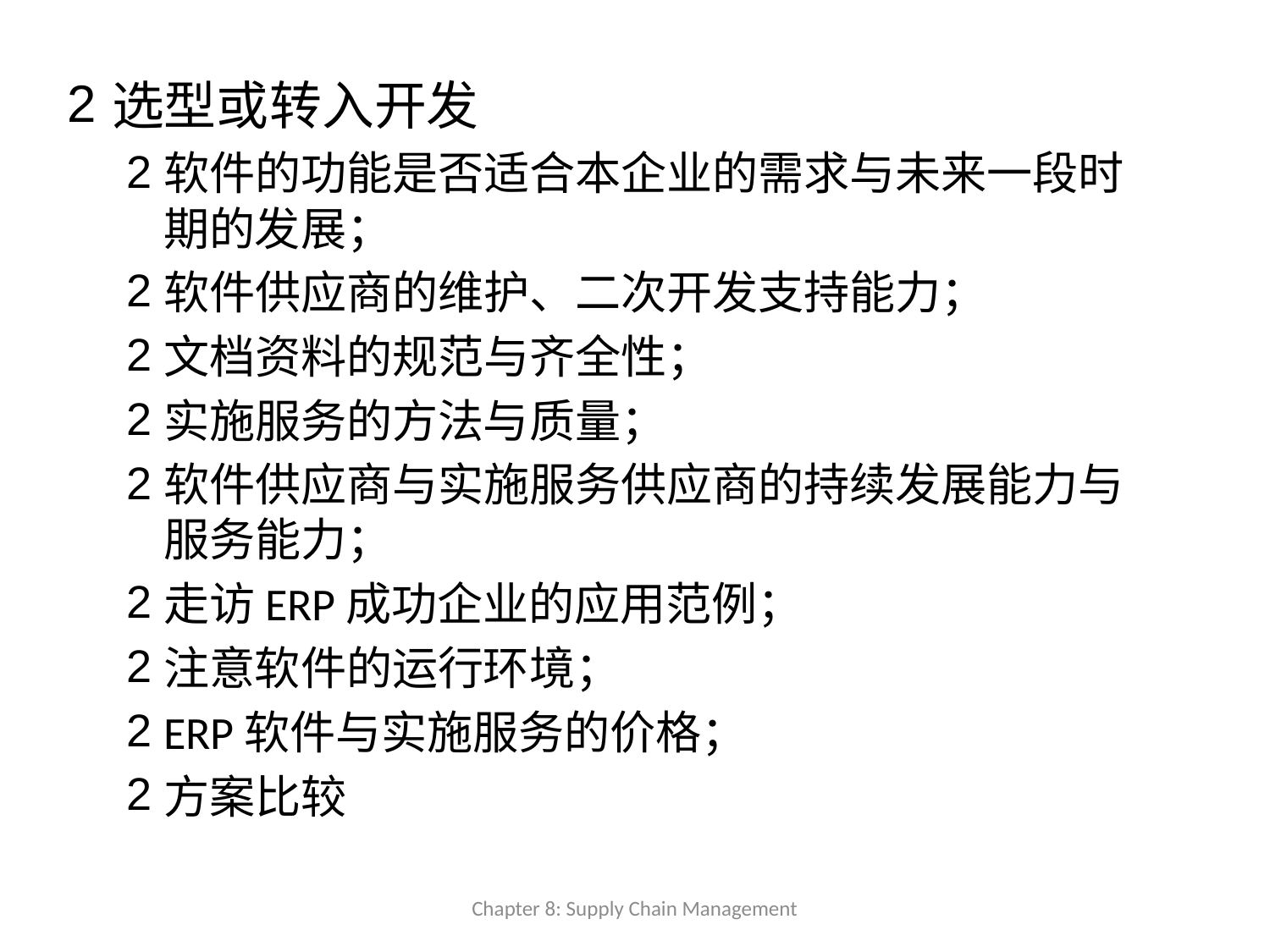

选型或转入开发
软件的功能是否适合本企业的需求与未来一段时期的发展；
软件供应商的维护、二次开发支持能力；
文档资料的规范与齐全性；
实施服务的方法与质量；
软件供应商与实施服务供应商的持续发展能力与服务能力；
走访ERP成功企业的应用范例；
注意软件的运行环境；
ERP软件与实施服务的价格；
方案比较
Chapter 8: Supply Chain Management